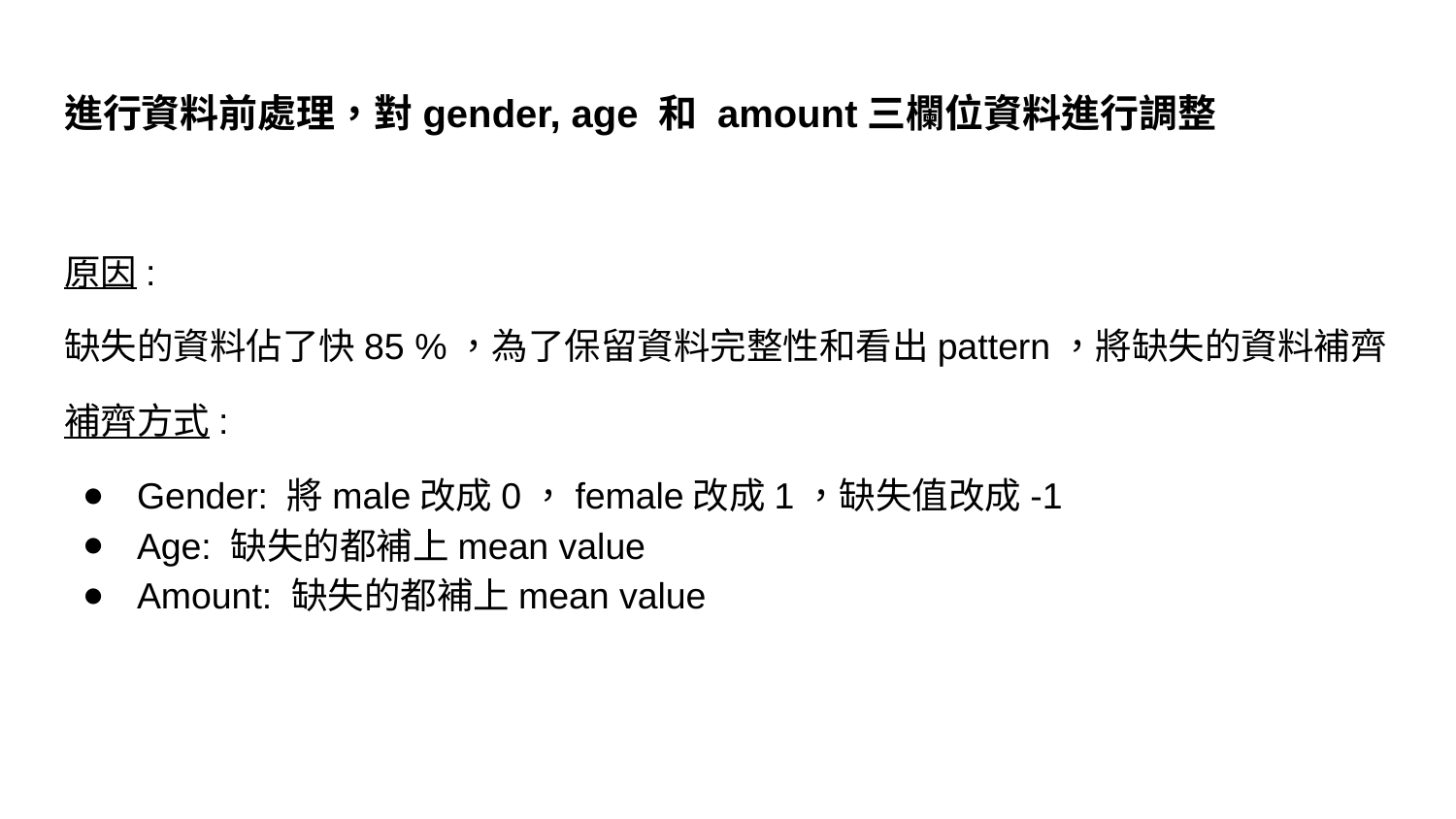

# 進行資料前處理，對gender, age 和 amount三欄位資料進行調整
原因:
缺失的資料佔了快85 %，為了保留資料完整性和看出pattern，將缺失的資料補齊
補齊方式:
Gender: 將male改成0，female改成1，缺失值改成-1
Age: 缺失的都補上mean value
Amount: 缺失的都補上mean value